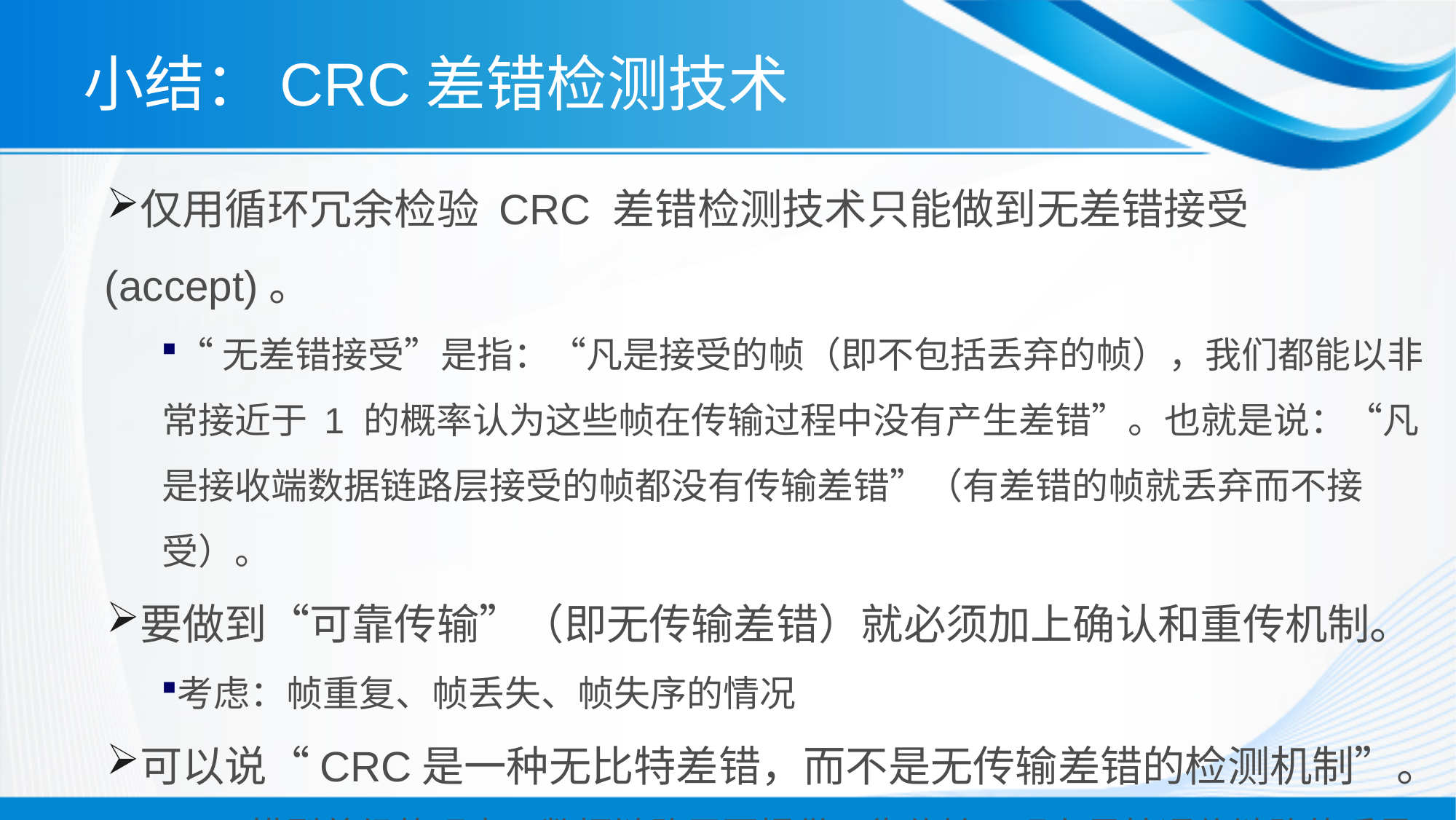

# 小结：CRC差错检测技术
仅用循环冗余检验 CRC 差错检测技术只能做到无差错接受(accept)。
“无差错接受”是指：“凡是接受的帧（即不包括丢弃的帧），我们都能以非常接近于 1 的概率认为这些帧在传输过程中没有产生差错”。也就是说：“凡是接收端数据链路层接受的帧都没有传输差错”（有差错的帧就丢弃而不接受）。
要做到“可靠传输”（即无传输差错）就必须加上确认和重传机制。
考虑：帧重复、帧丢失、帧失序的情况
可以说“CRC是一种无比特差错，而不是无传输差错的检测机制”。
OSI模型曾经的观点：数据链路层要提供可靠传输。现在是按通信链路的质量来决定（有线和无线）。